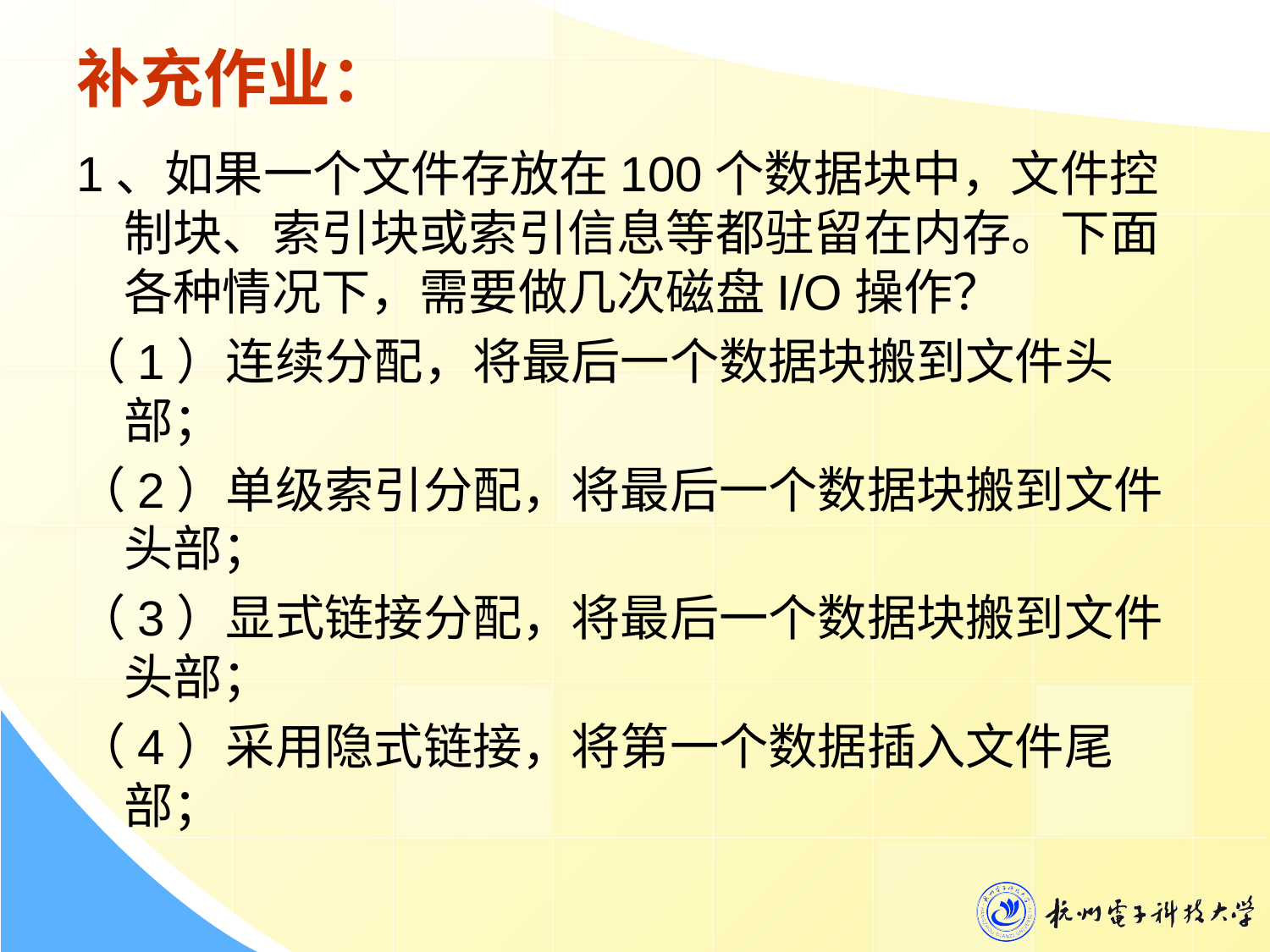

# 补充作业：
1、如果一个文件存放在100个数据块中，文件控制块、索引块或索引信息等都驻留在内存。下面各种情况下，需要做几次磁盘I/O操作？
（1）连续分配，将最后一个数据块搬到文件头部；
（2）单级索引分配，将最后一个数据块搬到文件头部；
（3）显式链接分配，将最后一个数据块搬到文件头部；
（4）采用隐式链接，将第一个数据插入文件尾部；